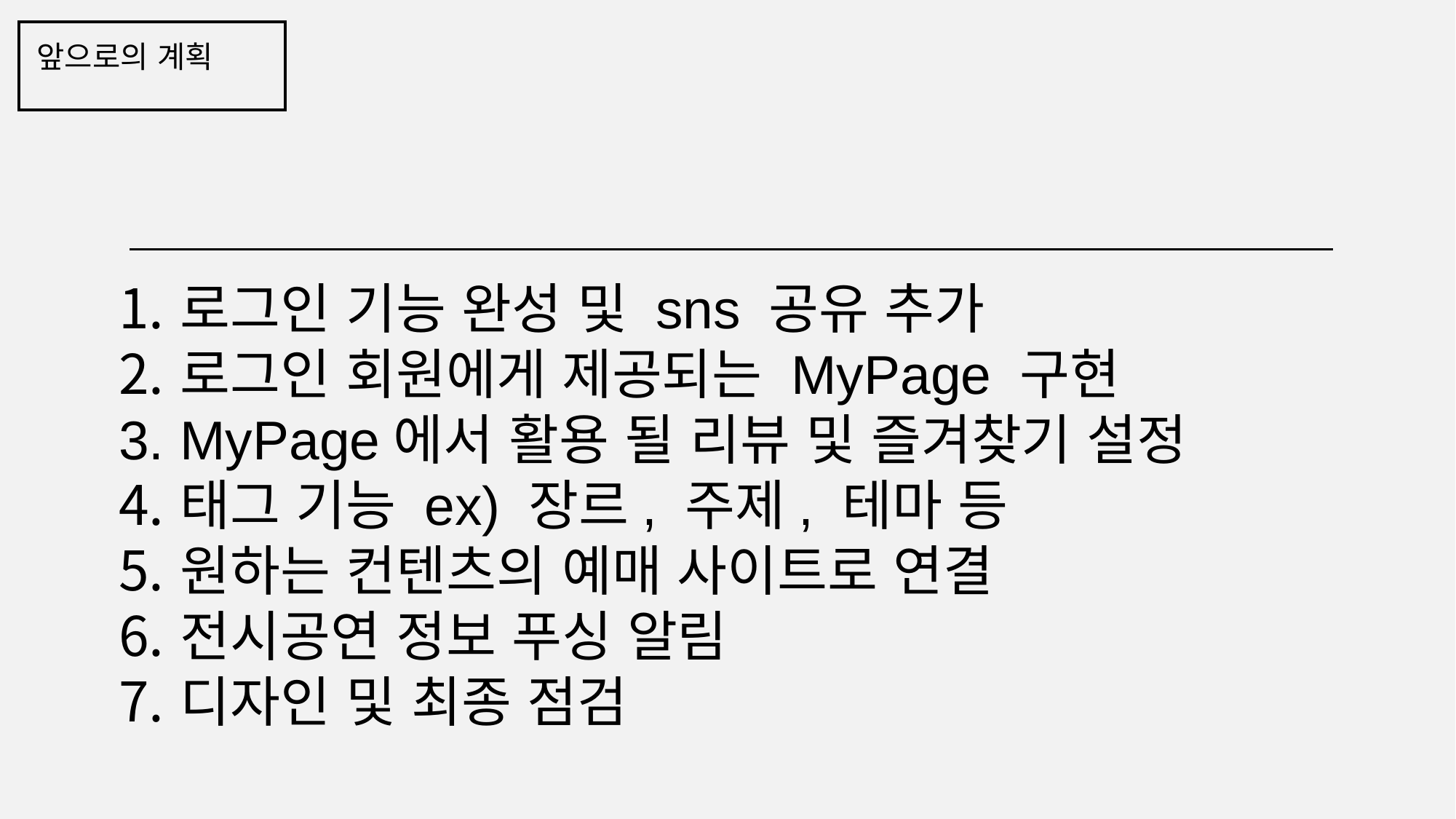

앞으로의 계획
로그인 기능 완성 및 sns 공유 추가
로그인 회원에게 제공되는 MyPage 구현
MyPage에서 활용 될 리뷰 및 즐겨찾기 설정
태그 기능 ex) 장르, 주제, 테마 등
원하는 컨텐츠의 예매 사이트로 연결
전시공연 정보 푸싱 알림
디자인 및 최종 점검